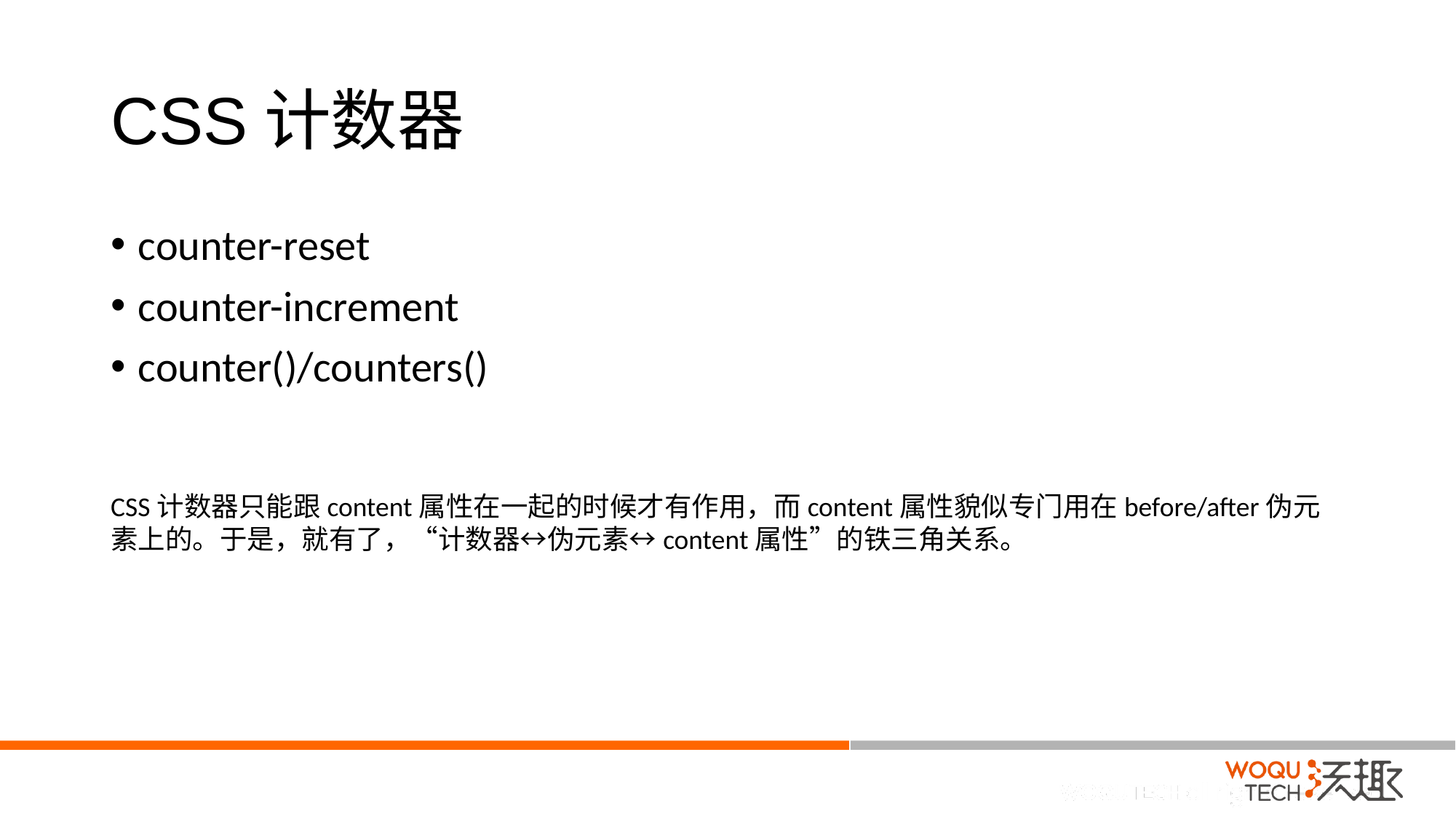

# CSS计数器
counter-reset
counter-increment
counter()/counters()

CSS计数器只能跟content属性在一起的时候才有作用，而content属性貌似专门用在before/after伪元素上的。于是，就有了，“计数器↔伪元素↔content属性”的铁三角关系。
7